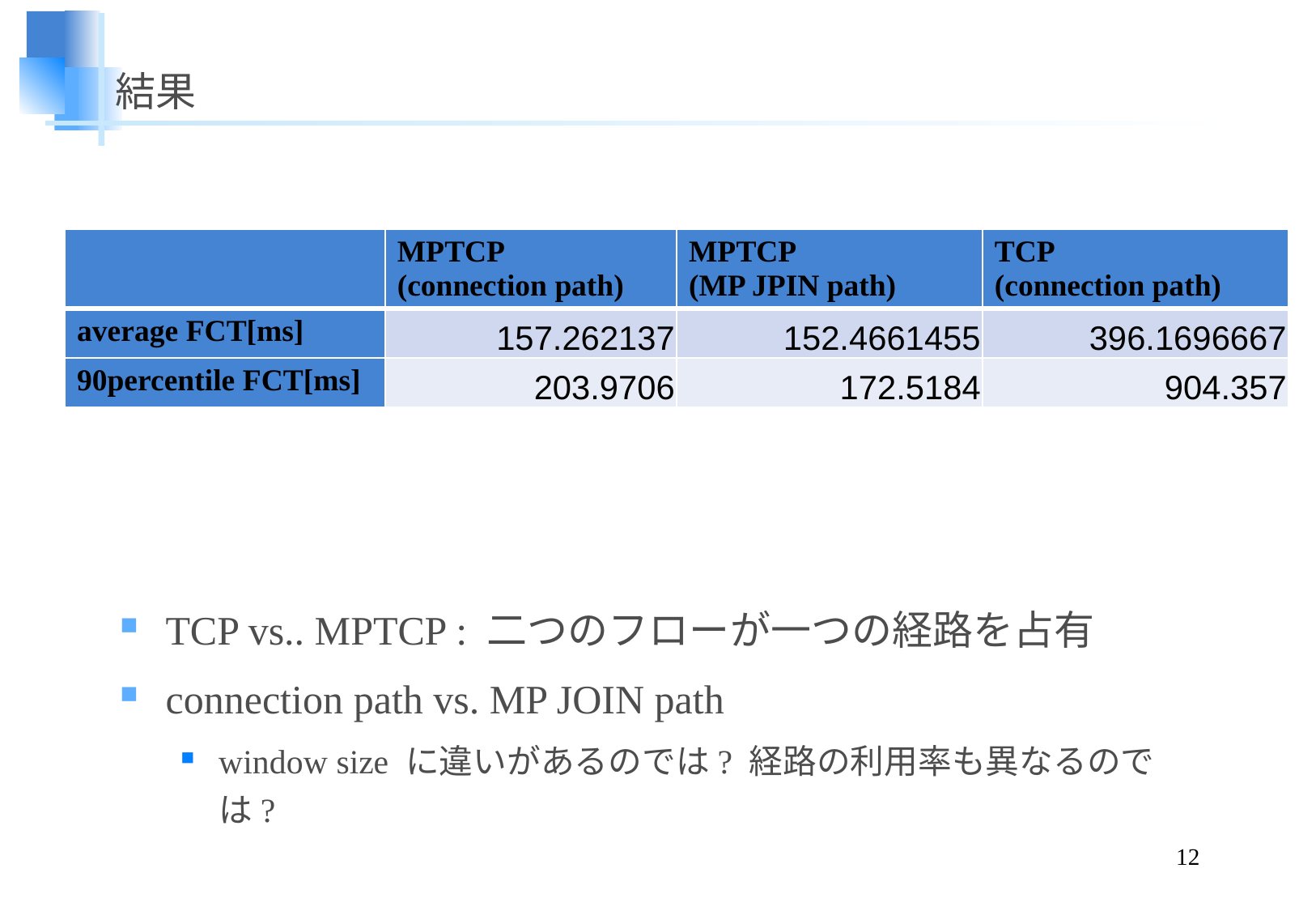

# 結果
|  | MPTCP (connection path) | MPTCP (MP JPIN path) | TCP (connection path) |
| --- | --- | --- | --- |
| average FCT[ms] | 157.262137 | 152.4661455 | 396.1696667 |
| 90percentile FCT[ms] | 203.9706 | 172.5184 | 904.357 |
TCP vs.. MPTCP : 二つのフローが一つの経路を占有
connection path vs. MP JOIN path
window size に違いがあるのでは? 経路の利用率も異なるのでは?
12